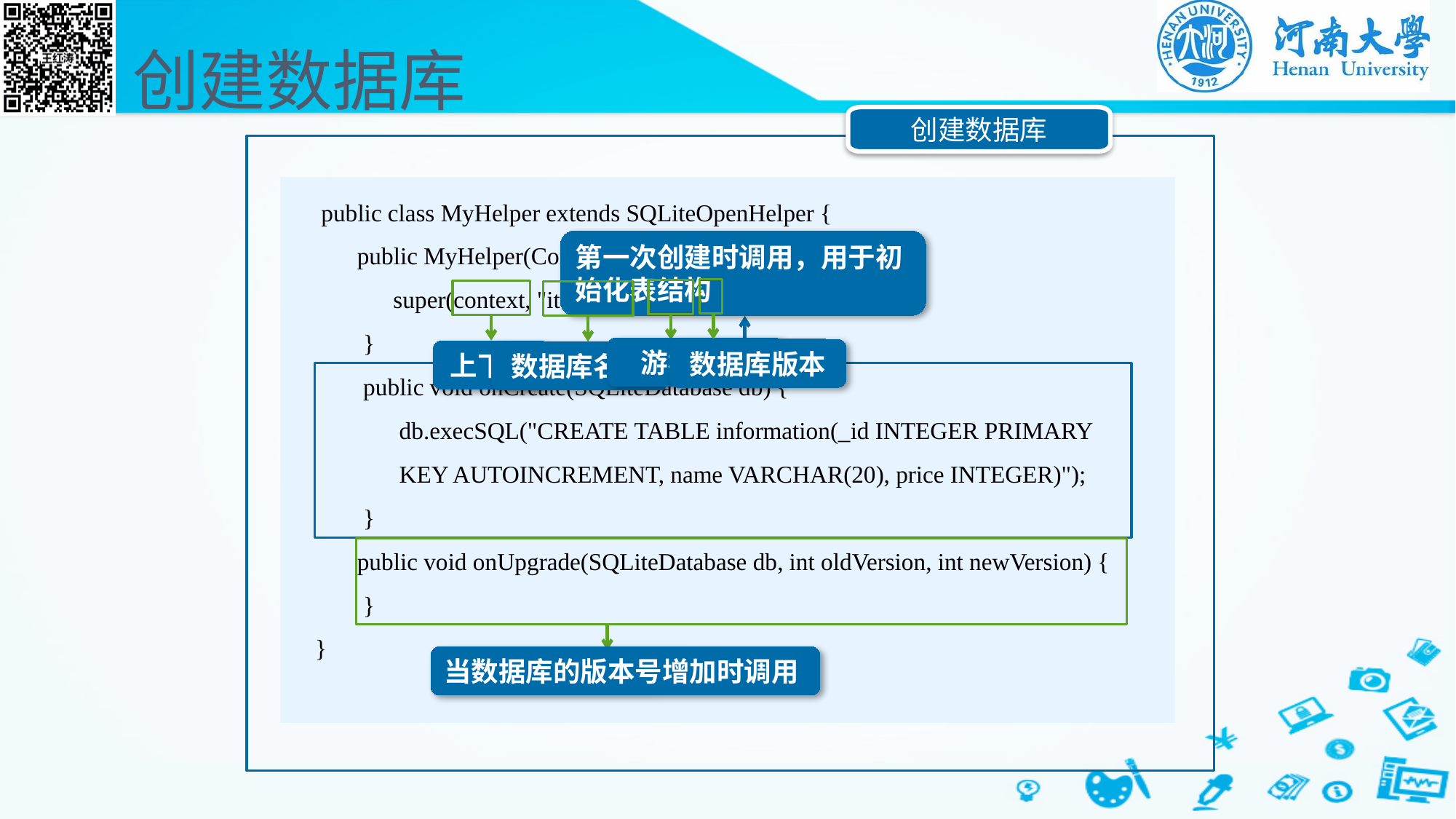

# 创建数据库
创建数据库

     public class MyHelper extends SQLiteOpenHelper {
           public MyHelper(Context context) {
                 super(context, "itcast.db", null, 2);
            }
            public void onCreate(SQLiteDatabase db) {
                  db.execSQL("CREATE TABLE information(_id INTEGER PRIMARY
                  KEY AUTOINCREMENT, name VARCHAR(20), price INTEGER)");
            }
           public void onUpgrade(SQLiteDatabase db, int oldVersion, int newVersion) {
            }
    }
第一次创建时调用，用于初始化表结构

游标工厂
数据库版本
上下文
数据库名称

当数据库的版本号增加时调用